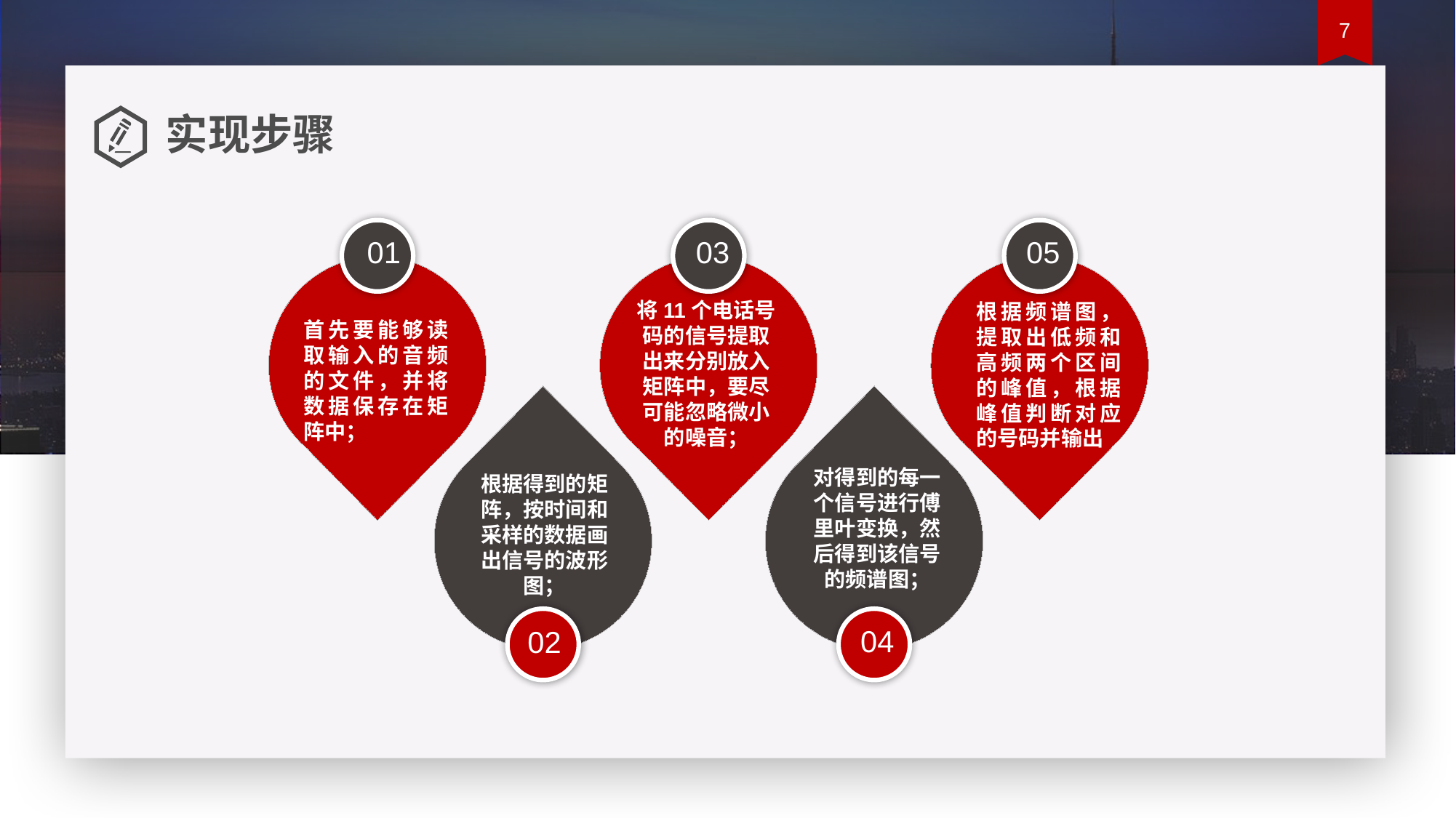

实现步骤

01

首先要能够读取输入的音频的文件，并将数据保存在矩阵中；

03

将11个电话号码的信号提取出来分别放入矩阵中，要尽可能忽略微小的噪音；

05

根据频谱图，提取出低频和高频两个区间的峰值，根据峰值判断对应的号码并输出

根据得到的矩阵，按时间和采样的数据画出信号的波形图；

02

对得到的每一个信号进行傅里叶变换，然后得到该信号的频谱图；

04